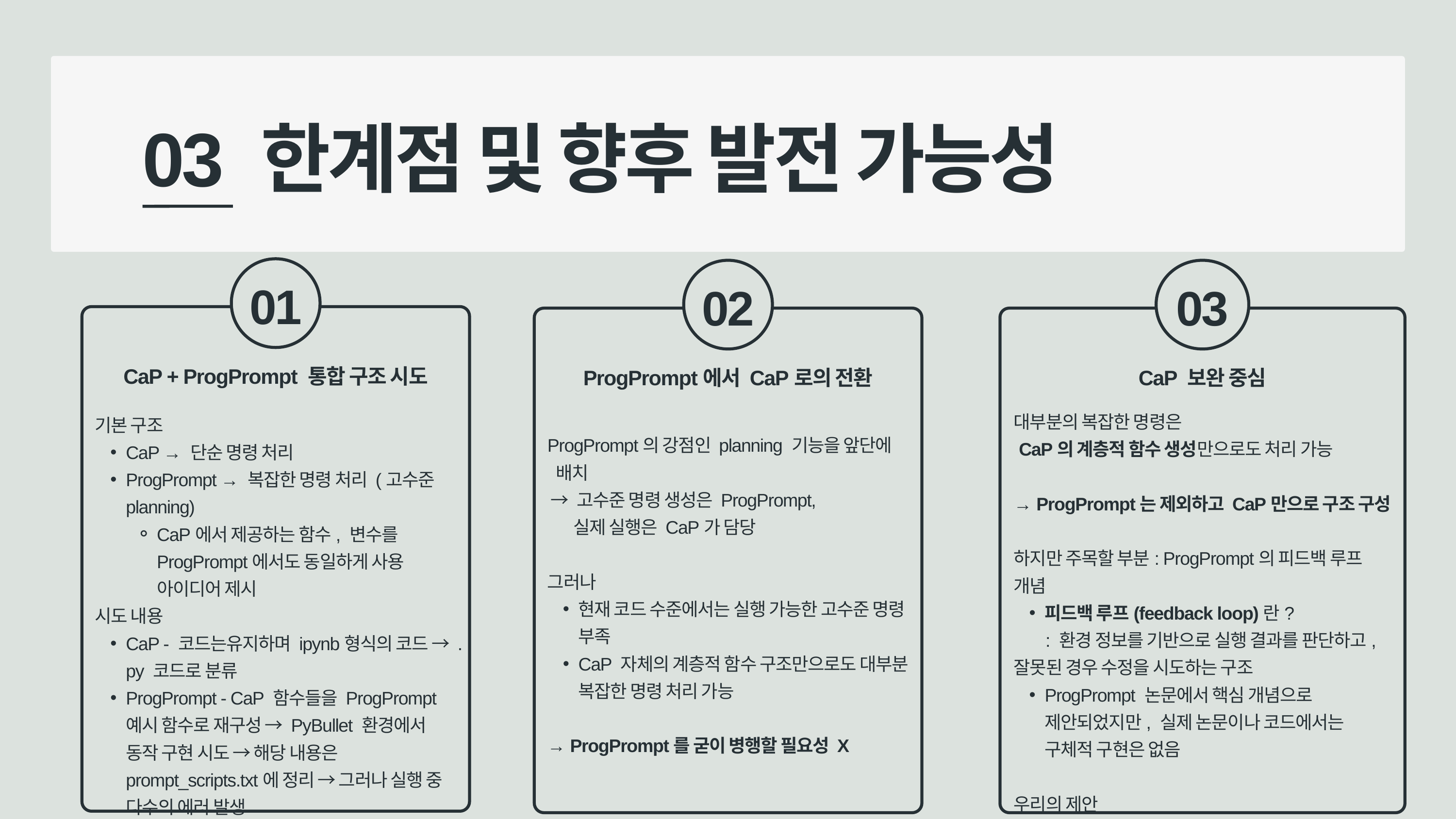

03 한계점 및 향후 발전 가능성

01
02
03

CaP + ProgPrompt 통합 구조 시도
ProgPrompt에서 CaP로의 전환
CaP 보완 중심
대부분의 복잡한 명령은
 CaP의 계층적 함수 생성만으로도 처리 가능

→ ProgPrompt는 제외하고 CaP만으로 구조 구성

하지만 주목할 부분: ProgPrompt의 피드백 루프 개념
피드백 루프(feedback loop)란?
       : 환경 정보를 기반으로 실행 결과를 판단하고, 잘못된 경우 수정을 시도하는 구조
ProgPrompt 논문에서 핵심 개념으로 제안되었지만, 실제 논문이나 코드에서는 구체적 구현은 없음

우리의 제안
: CaP에 피드백 루프 구조를 새롭게 추가 구현해보자
기본 구조
CaP → 단순 명령 처리
ProgPrompt → 복잡한 명령 처리 (고수준 planning)
CaP에서 제공하는 함수, 변수를 ProgPrompt에서도 동일하게 사용 아이디어 제시
시도 내용
CaP - 코드는유지하며 ipynb형식의 코드 → .py 코드로 분류
ProgPrompt - CaP 함수들을 ProgPrompt 예시 함수로 재구성 → PyBullet 환경에서 동작 구현 시도 → 해당 내용은 prompt_scripts.txt에 정리 → 그러나 실행 중 다수의 에러 발생
ProgPrompt의 강점인 planning 기능을 앞단에
 배치
 → 고수준 명령 생성은 ProgPrompt,
      실제 실행은 CaP가 담당

그러나
현재 코드 수준에서는 실행 가능한 고수준 명령 부족
CaP 자체의 계층적 함수 구조만으로도 대부분 복잡한 명령 처리 가능

→ ProgPrompt를 굳이 병행할 필요성 X